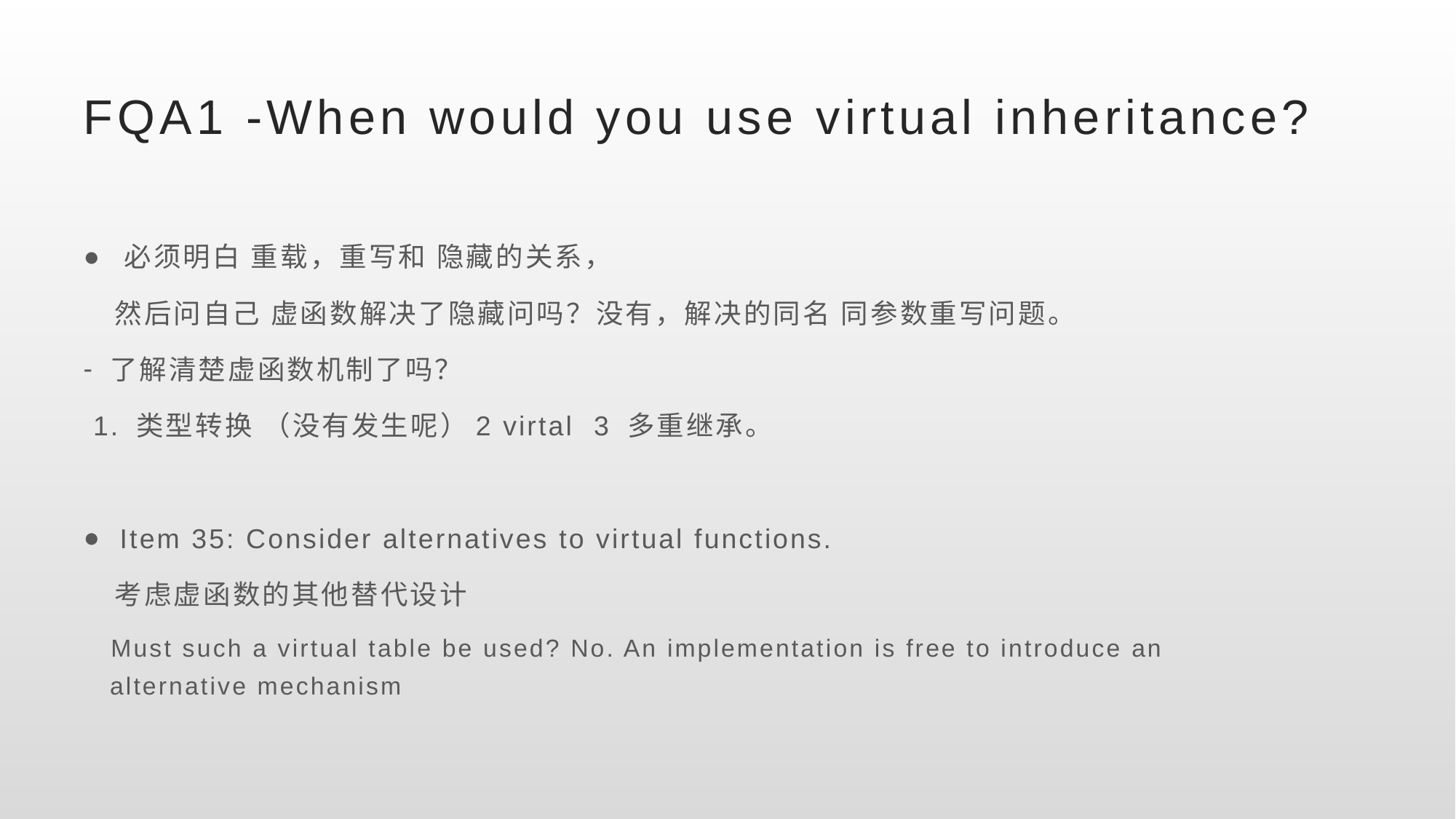

# FQA1 -When would you use virtual inheritance?

 必须明白 重载，重写和 隐藏的关系，
   然后问自己 虚函数解决了隐藏问吗？没有，解决的同名 同参数重写问题。
了解清楚虚函数机制了吗？
 1. 类型转换 （没有发生呢）2 virtal  3 多重继承。

 Item 35: Consider alternatives to virtual functions.
   考虑虚函数的其他替代设计
   Must such a virtual table be used? No. An implementation is free to introduce an
alternative mechanism